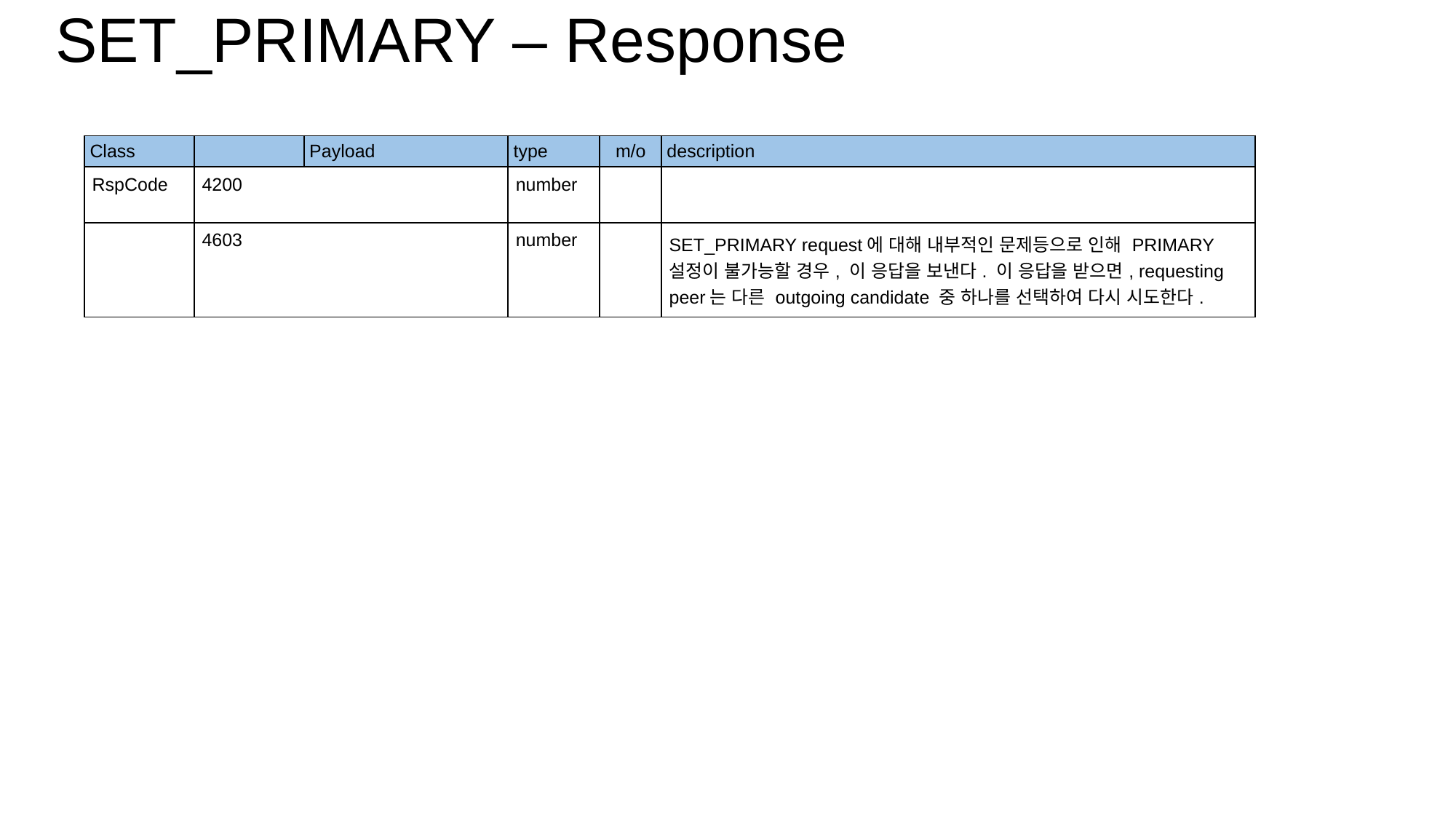

# SET_PRIMARY – Response
| Class |  | Payload | type | m/o | description |
| --- | --- | --- | --- | --- | --- |
| RspCode | 4200 |  | number |  |  |
|  | 4603 |  | number |  | SET\_PRIMARY request에 대해 내부적인 문제등으로 인해 PRIMARY 설정이 불가능할 경우, 이 응답을 보낸다. 이 응답을 받으면, requesting peer는 다른 outgoing candidate 중 하나를 선택하여 다시 시도한다. |